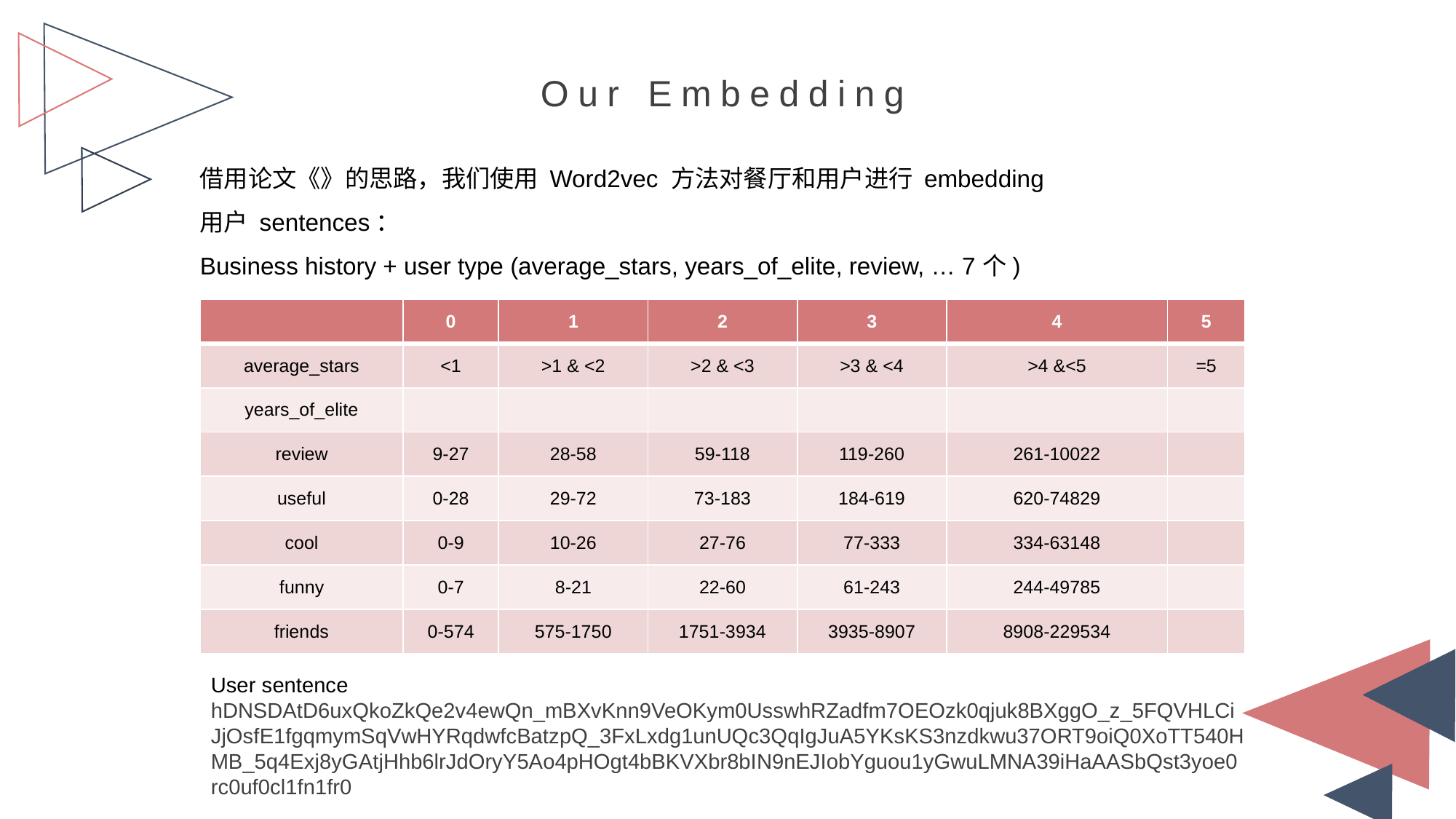

Our Embedding
借用论文《》的思路，我们使用 Word2vec 方法对餐厅和用户进行 embedding
用户 sentences：
Business history + user type (average_stars, years_of_elite, review, … 7个)
|  | 0 | 1 | 2 | 3 | 4 | 5 |
| --- | --- | --- | --- | --- | --- | --- |
| average\_stars | <1 | >1 & <2 | >2 & <3 | >3 & <4 | >4 &<5 | =5 |
| years\_of\_elite |  |  |  |  |  |  |
| review | 9-27 | 28-58 | 59-118 | 119-260 | 261-10022 |  |
| useful | 0-28 | 29-72 | 73-183 | 184-619 | 620-74829 |  |
| cool | 0-9 | 10-26 | 27-76 | 77-333 | 334-63148 |  |
| funny | 0-7 | 8-21 | 22-60 | 61-243 | 244-49785 |  |
| friends | 0-574 | 575-1750 | 1751-3934 | 3935-8907 | 8908-229534 |  |
User sentence
hDNSDAtD6uxQkoZkQe2v4ewQn_mBXvKnn9VeOKym0UsswhRZadfm7OEOzk0qjuk8BXggO_z_5FQVHLCiJjOsfE1fgqmymSqVwHYRqdwfcBatzpQ_3FxLxdg1unUQc3QqIgJuA5YKsKS3nzdkwu37ORT9oiQ0XoTT540HMB_5q4Exj8yGAtjHhb6lrJdOryY5Ao4pHOgt4bBKVXbr8bIN9nEJIobYguou1yGwuLMNA39iHaAASbQst3yoe0rc0uf0cl1fn1fr0